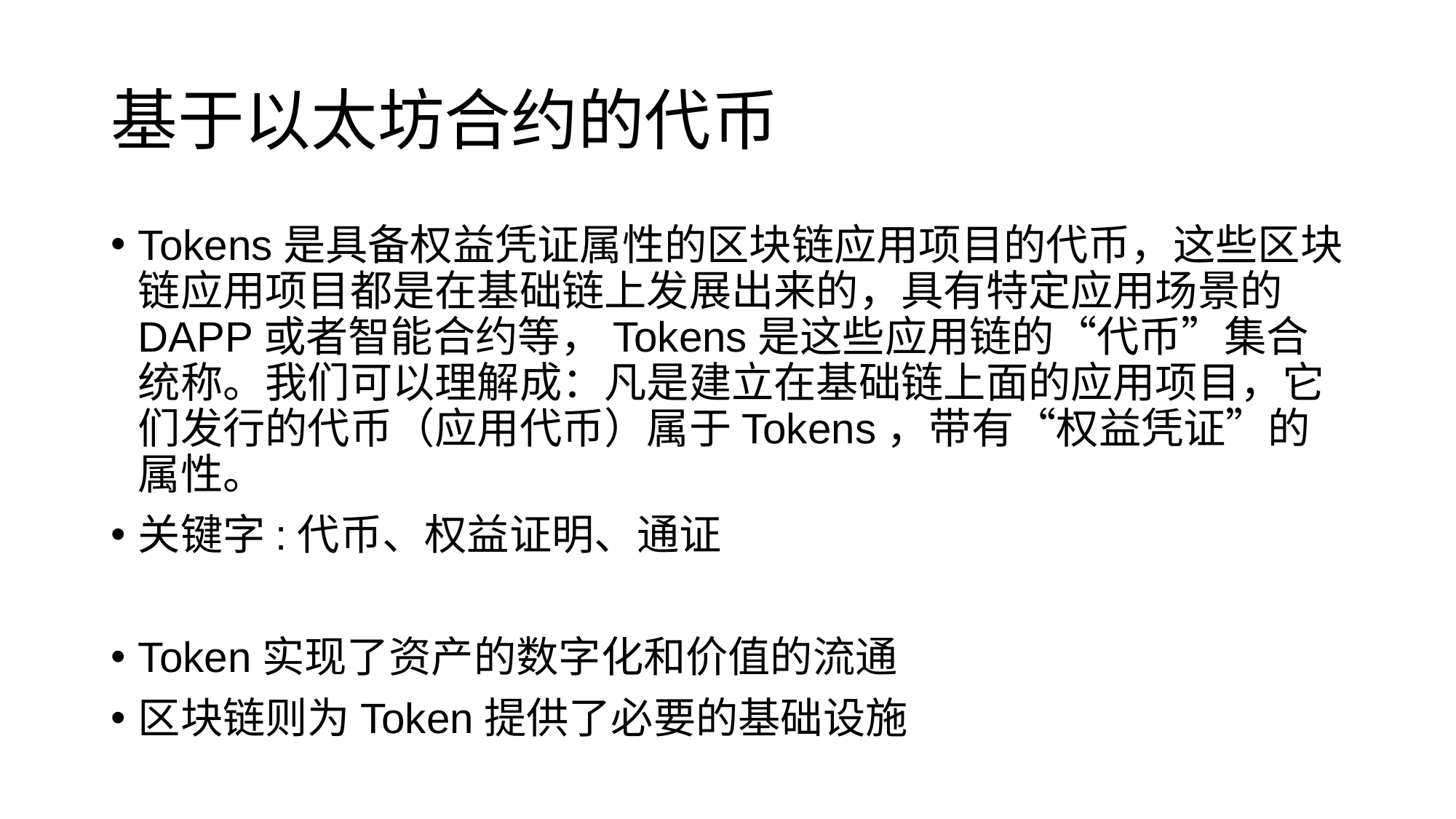

# 基于以太坊合约的代币
Tokens是具备权益凭证属性的区块链应用项目的代币，这些区块链应用项目都是在基础链上发展出来的，具有特定应用场景的DAPP或者智能合约等，Tokens是这些应用链的“代币”集合统称。我们可以理解成：凡是建立在基础链上面的应用项目，它们发行的代币（应用代币）属于Tokens，带有“权益凭证”的属性。
关键字:代币、权益证明、通证

Token实现了资产的数字化和价值的流通
区块链则为Token提供了必要的基础设施